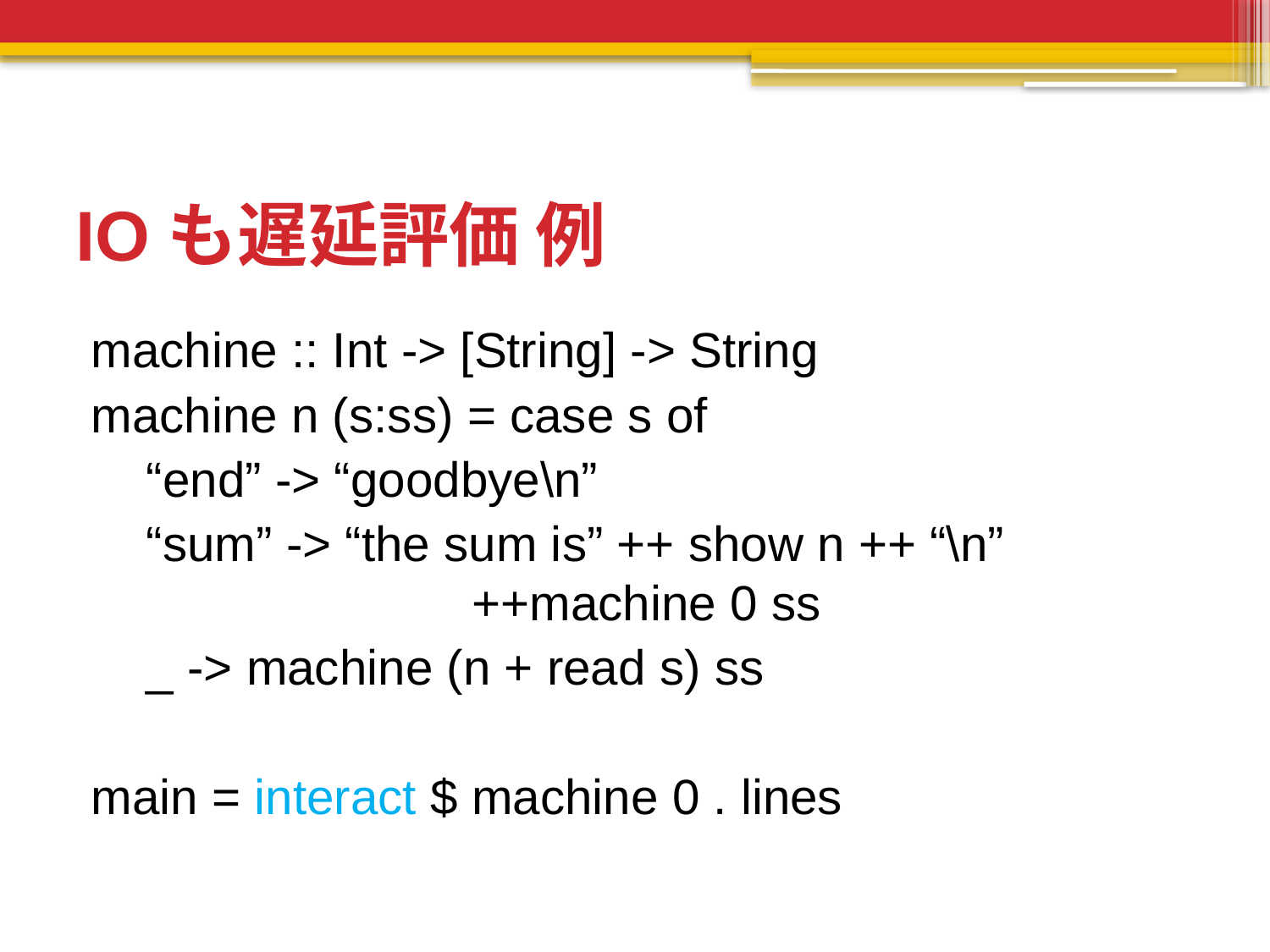

# IOも遅延評価 例
machine :: Int -> [String] -> String
machine n (s:ss) = case s of
    “end” -> “goodbye\n”
    “sum” -> “the sum is” ++ show n ++ “\n”
			++machine 0 ss
    _ -> machine (n + read s) ss

main = interact $ machine 0 . lines